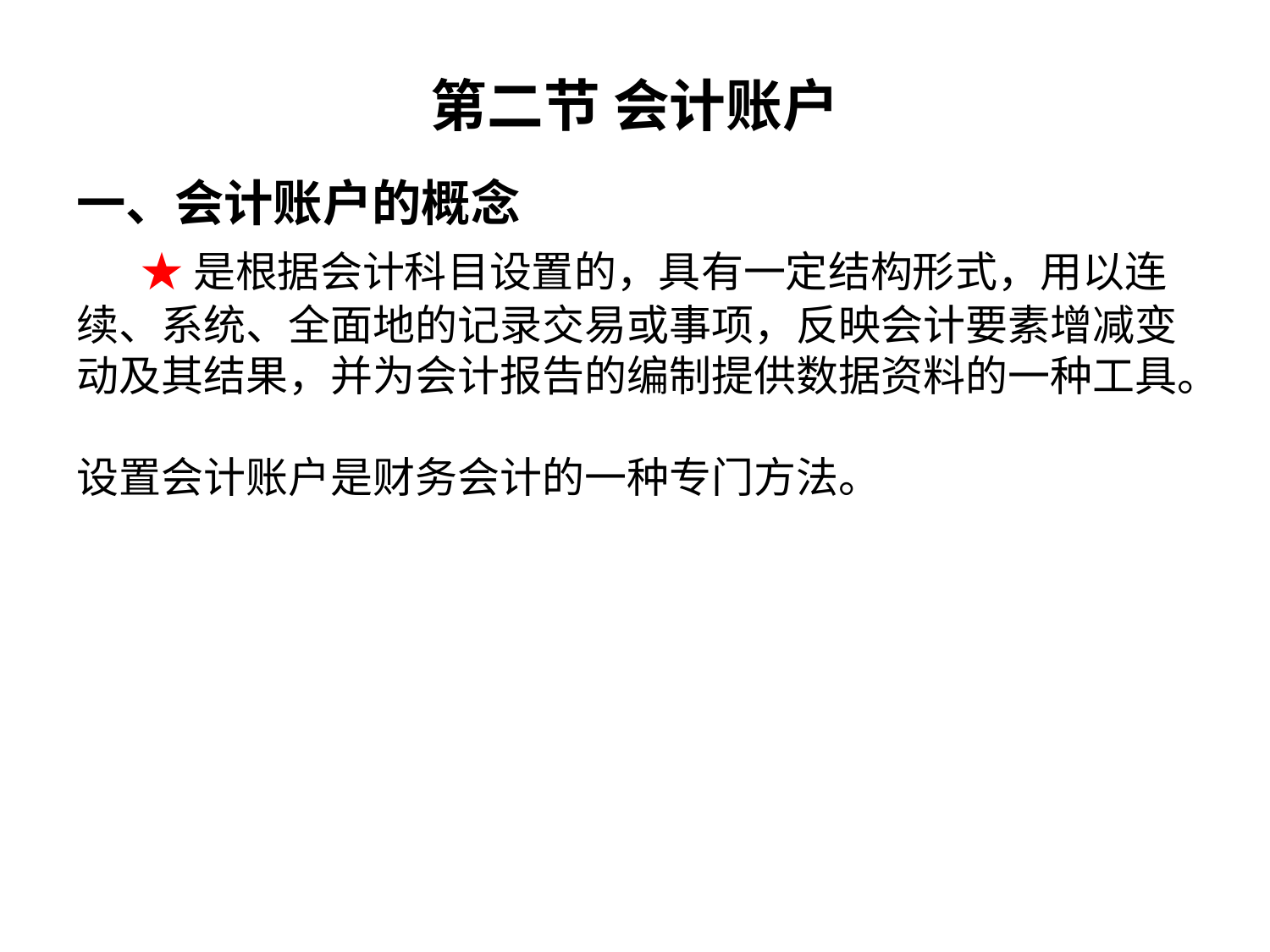

第二节 会计账户

一、会计账户的概念
     ★是根据会计科目设置的，具有一定结构形式，用以连续、系统、全面地的记录交易或事项，反映会计要素增减变动及其结果，并为会计报告的编制提供数据资料的一种工具。

设置会计账户是财务会计的一种专门方法。

11